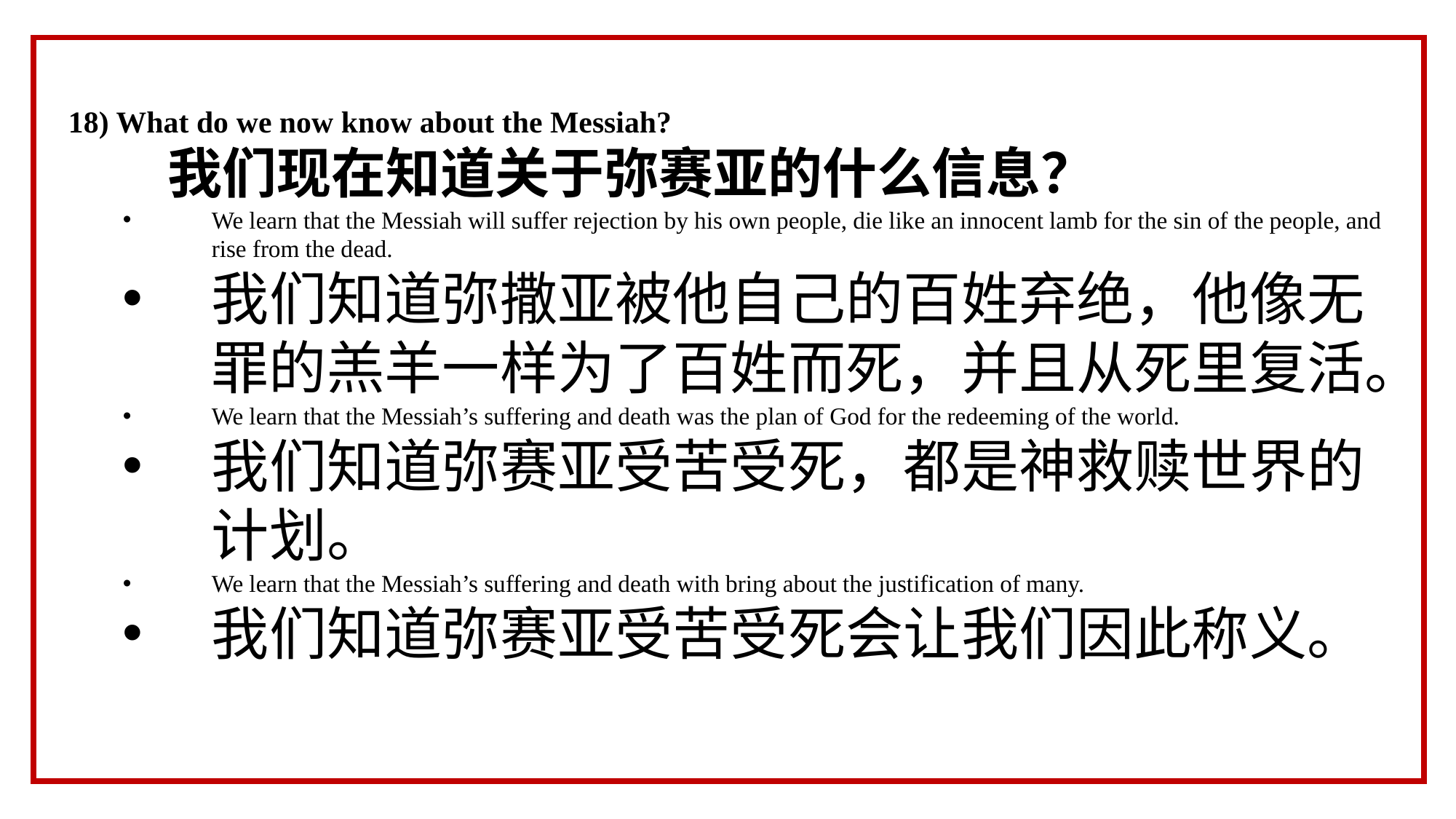

18) What do we now know about the Messiah?
       我们现在知道关于弥赛亚的什么信息？
We learn that the Messiah will suffer rejection by his own people, die like an innocent lamb for the sin of the people, and rise from the dead.
我们知道弥撒亚被他自己的百姓弃绝，他像无罪的羔羊一样为了百姓而死，并且从死里复活。
We learn that the Messiah’s suffering and death was the plan of God for the redeeming of the world.
我们知道弥赛亚受苦受死，都是神救赎世界的计划。
We learn that the Messiah’s suffering and death with bring about the justification of many.
我们知道弥赛亚受苦受死会让我们因此称义。